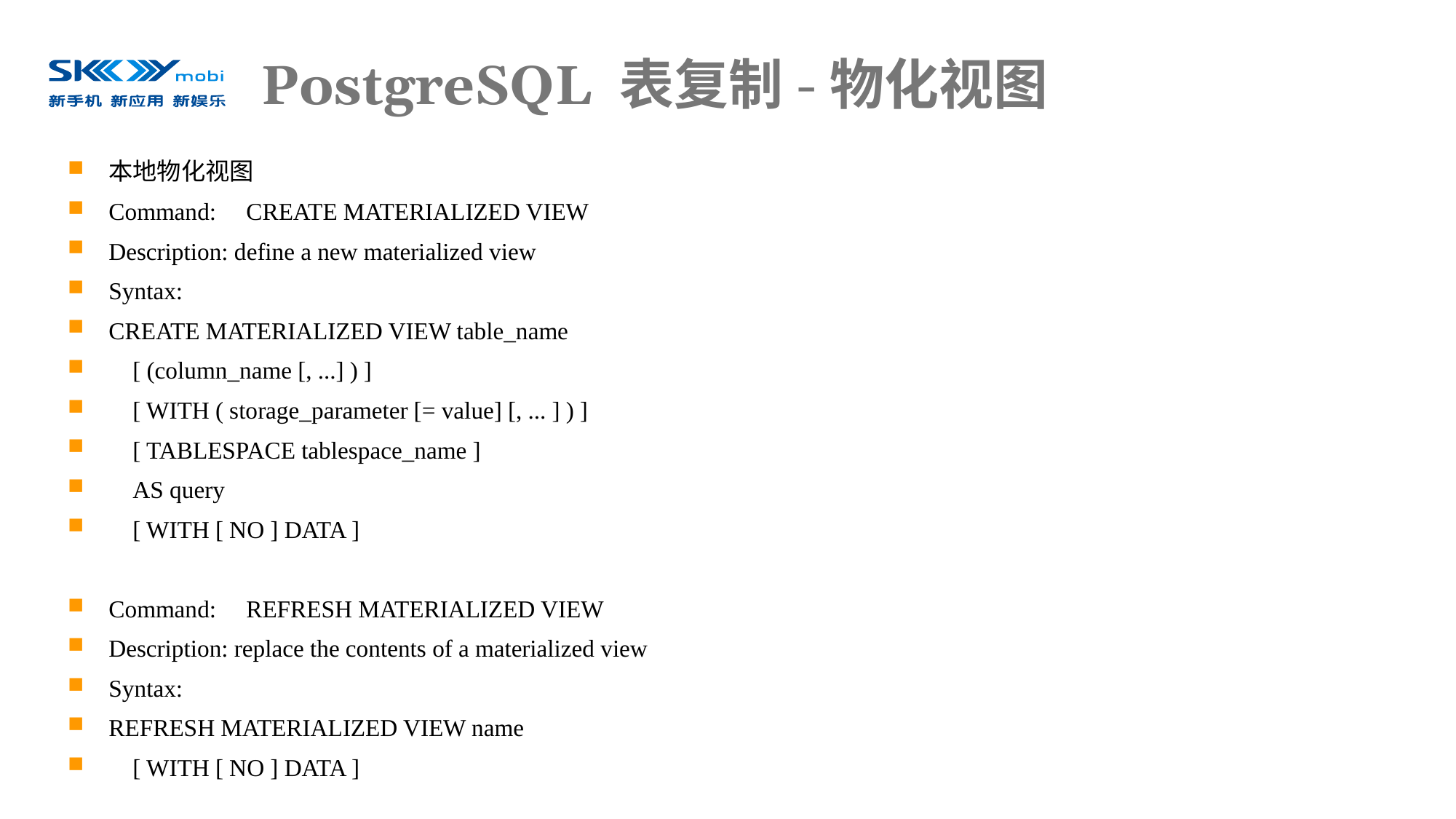

# PostgreSQL 表复制-物化视图
本地物化视图
Command:     CREATE MATERIALIZED VIEW
Description: define a new materialized view
Syntax:
CREATE MATERIALIZED VIEW table_name
    [ (column_name [, ...] ) ]
    [ WITH ( storage_parameter [= value] [, ... ] ) ]
    [ TABLESPACE tablespace_name ]
    AS query
    [ WITH [ NO ] DATA ]

Command:     REFRESH MATERIALIZED VIEW
Description: replace the contents of a materialized view
Syntax:
REFRESH MATERIALIZED VIEW name
    [ WITH [ NO ] DATA ]